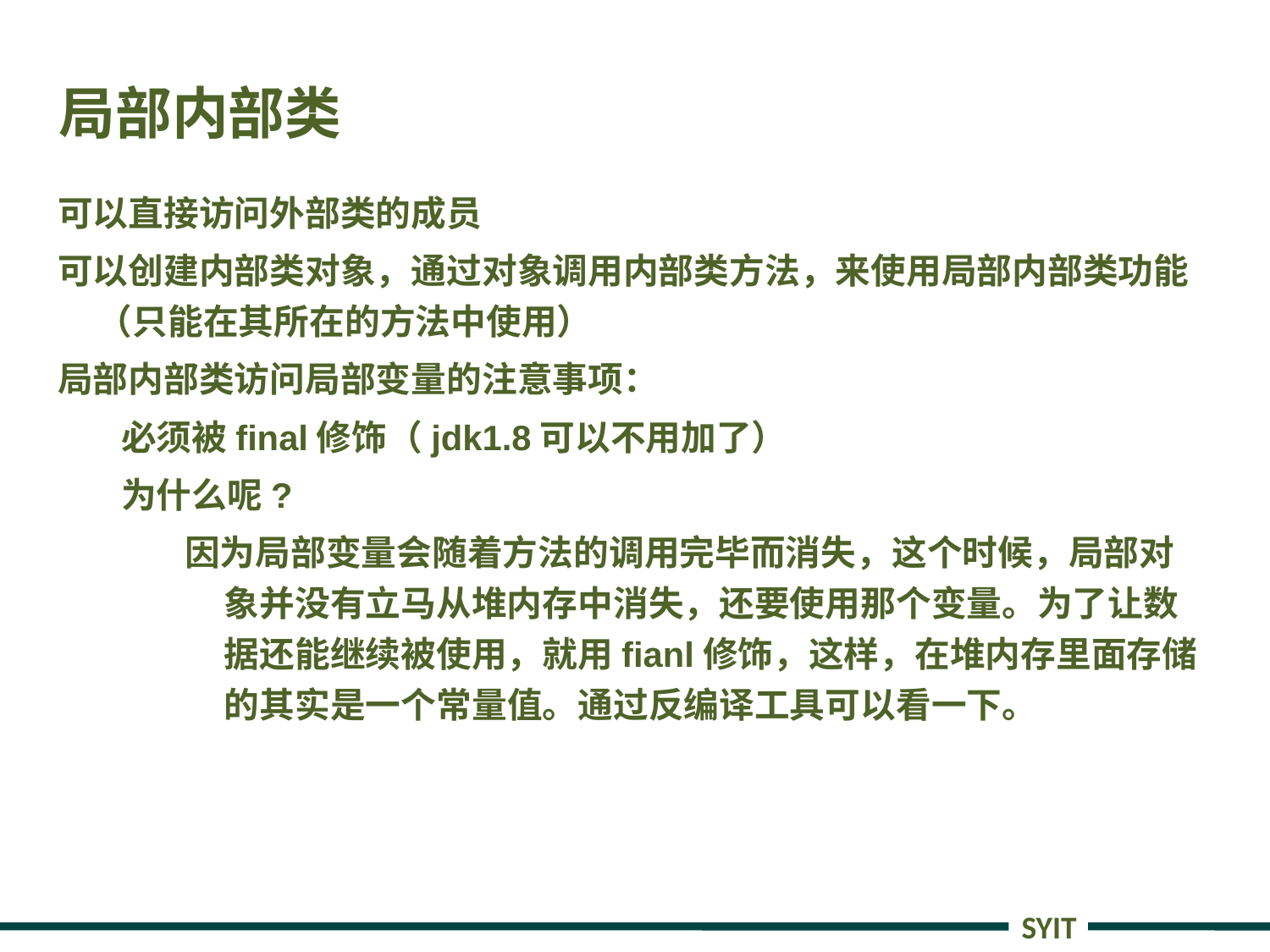

# 局部内部类
可以直接访问外部类的成员
可以创建内部类对象，通过对象调用内部类方法，来使用局部内部类功能（只能在其所在的方法中使用）
局部内部类访问局部变量的注意事项：
必须被final修饰（jdk1.8可以不用加了）
为什么呢?
因为局部变量会随着方法的调用完毕而消失，这个时候，局部对象并没有立马从堆内存中消失，还要使用那个变量。为了让数据还能继续被使用，就用fianl修饰，这样，在堆内存里面存储的其实是一个常量值。通过反编译工具可以看一下。
SYIT